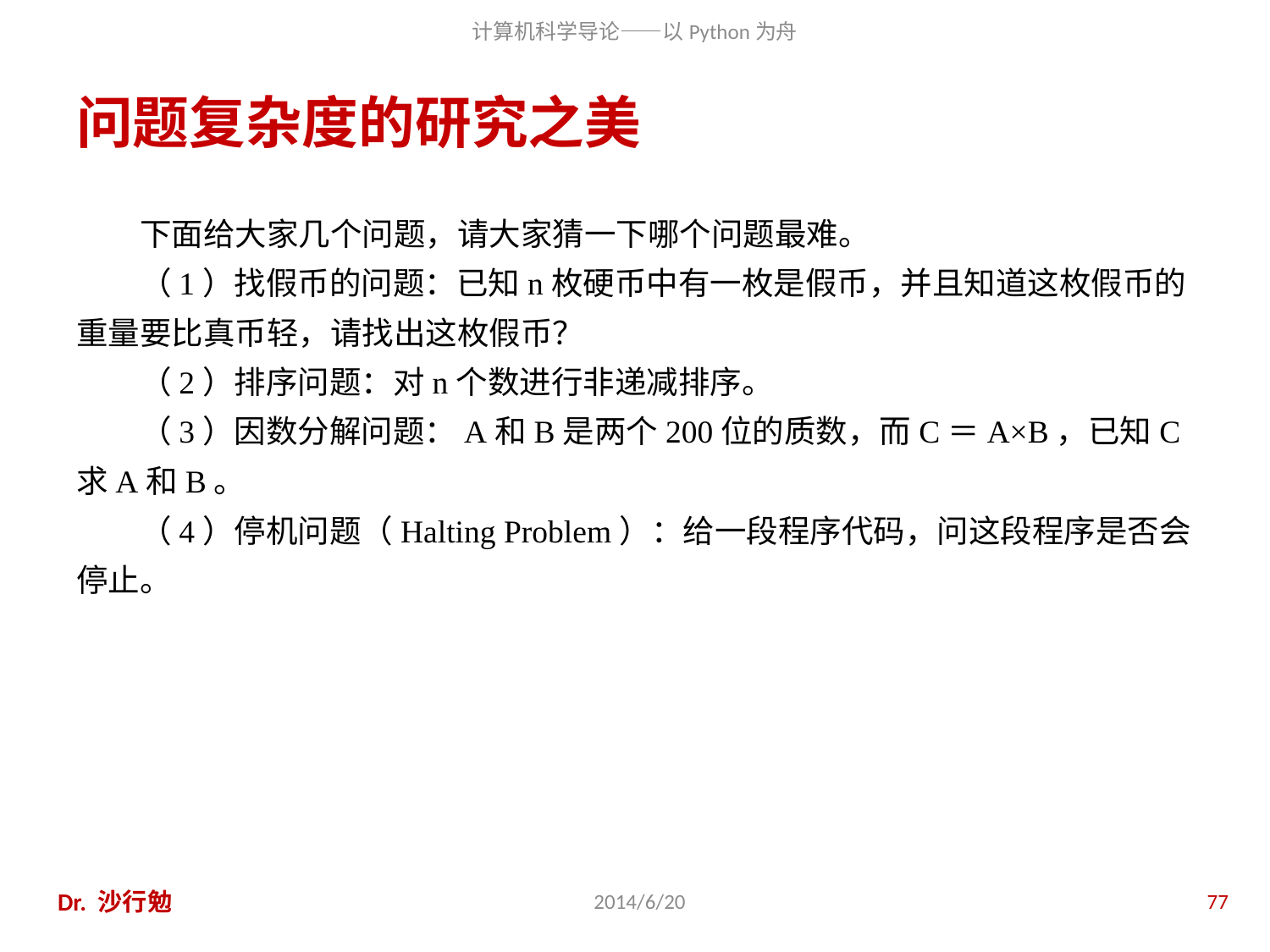

# 问题复杂度的研究之美
下面给大家几个问题，请大家猜一下哪个问题最难。
（1）找假币的问题：已知n枚硬币中有一枚是假币，并且知道这枚假币的重量要比真币轻，请找出这枚假币？
（2）排序问题：对n个数进行非递减排序。
（3）因数分解问题：A和B是两个200位的质数，而C＝A×B，已知C求A和B。
（4）停机问题（Halting Problem）：给一段程序代码，问这段程序是否会停止。

Dr. 沙行勉
2014/6/20
77